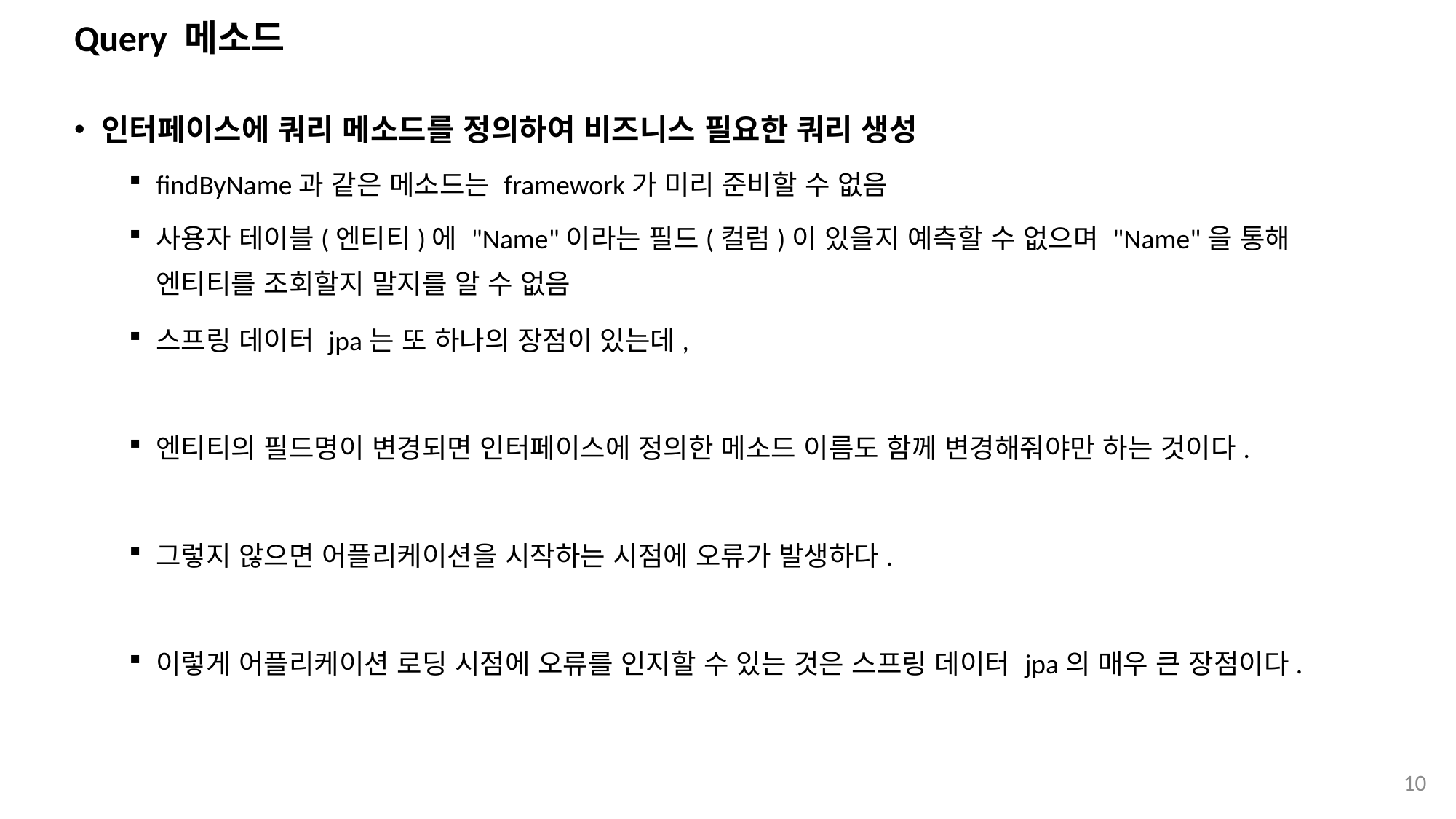

# Query 메소드
인터페이스에 쿼리 메소드를 정의하여 비즈니스 필요한 쿼리 생성
findByName과 같은 메소드는 framework가 미리 준비할 수 없음
사용자 테이블(엔티티)에 "Name"이라는 필드(컬럼)이 있을지 예측할 수 없으며 "Name"을 통해 엔티티를 조회할지 말지를 알 수 없음
스프링 데이터 jpa는 또 하나의 장점이 있는데,

엔티티의 필드명이 변경되면 인터페이스에 정의한 메소드 이름도 함께 변경해줘야만 하는 것이다.

그렇지 않으면 어플리케이션을 시작하는 시점에 오류가 발생하다.

이렇게 어플리케이션 로딩 시점에 오류를 인지할 수 있는 것은 스프링 데이터 jpa의 매우 큰 장점이다.

10